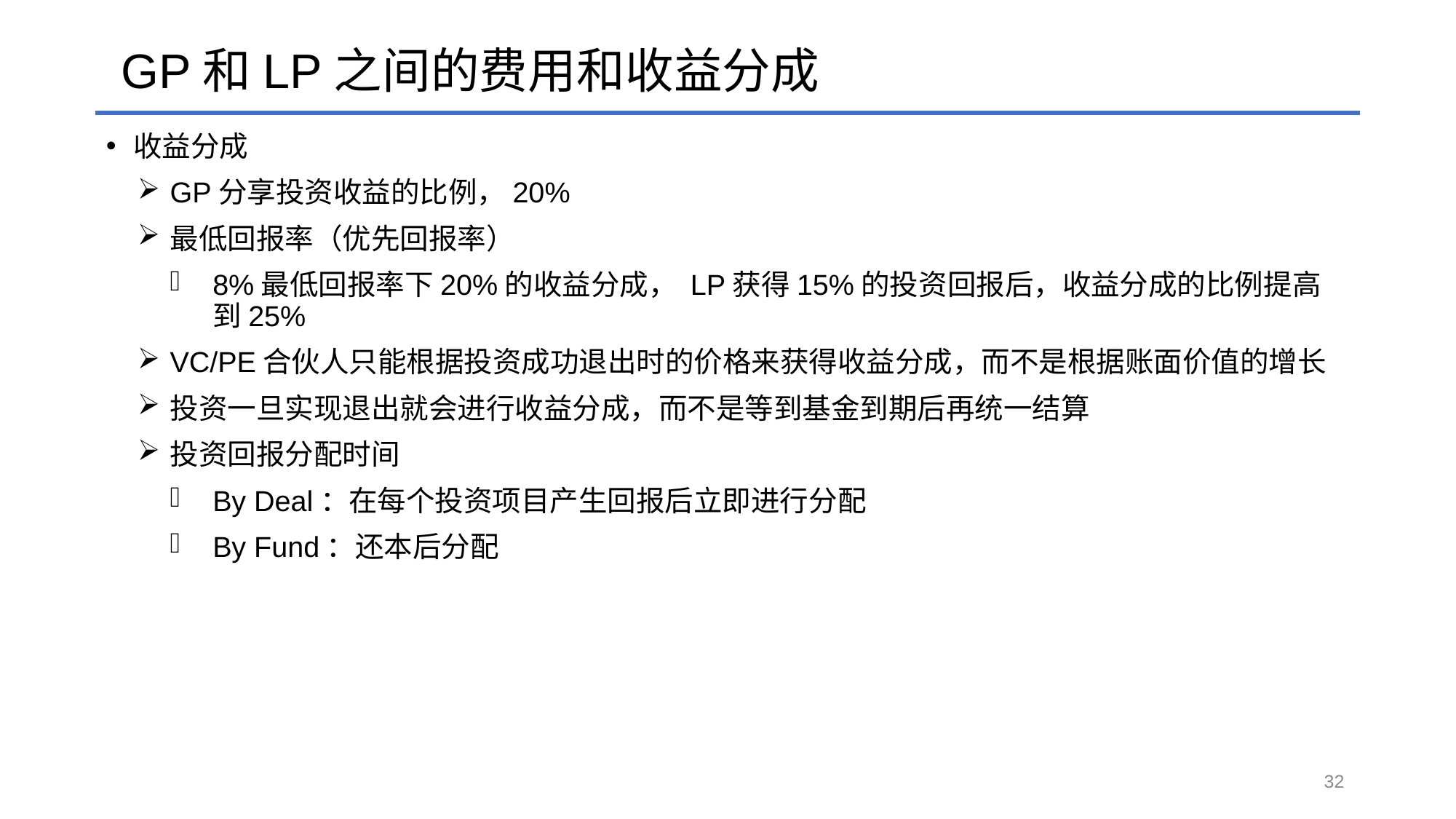

# GP和LP之间的费用和收益分成
收益分成
GP分享投资收益的比例，20%
最低回报率（优先回报率）
8%最低回报率下20%的收益分成， LP获得15%的投资回报后，收益分成的比例提高到25%
VC/PE合伙人只能根据投资成功退出时的价格来获得收益分成，而不是根据账面价值的增长
投资一旦实现退出就会进行收益分成，而不是等到基金到期后再统一结算
投资回报分配时间
By Deal：在每个投资项目产生回报后立即进行分配
By Fund：还本后分配
32